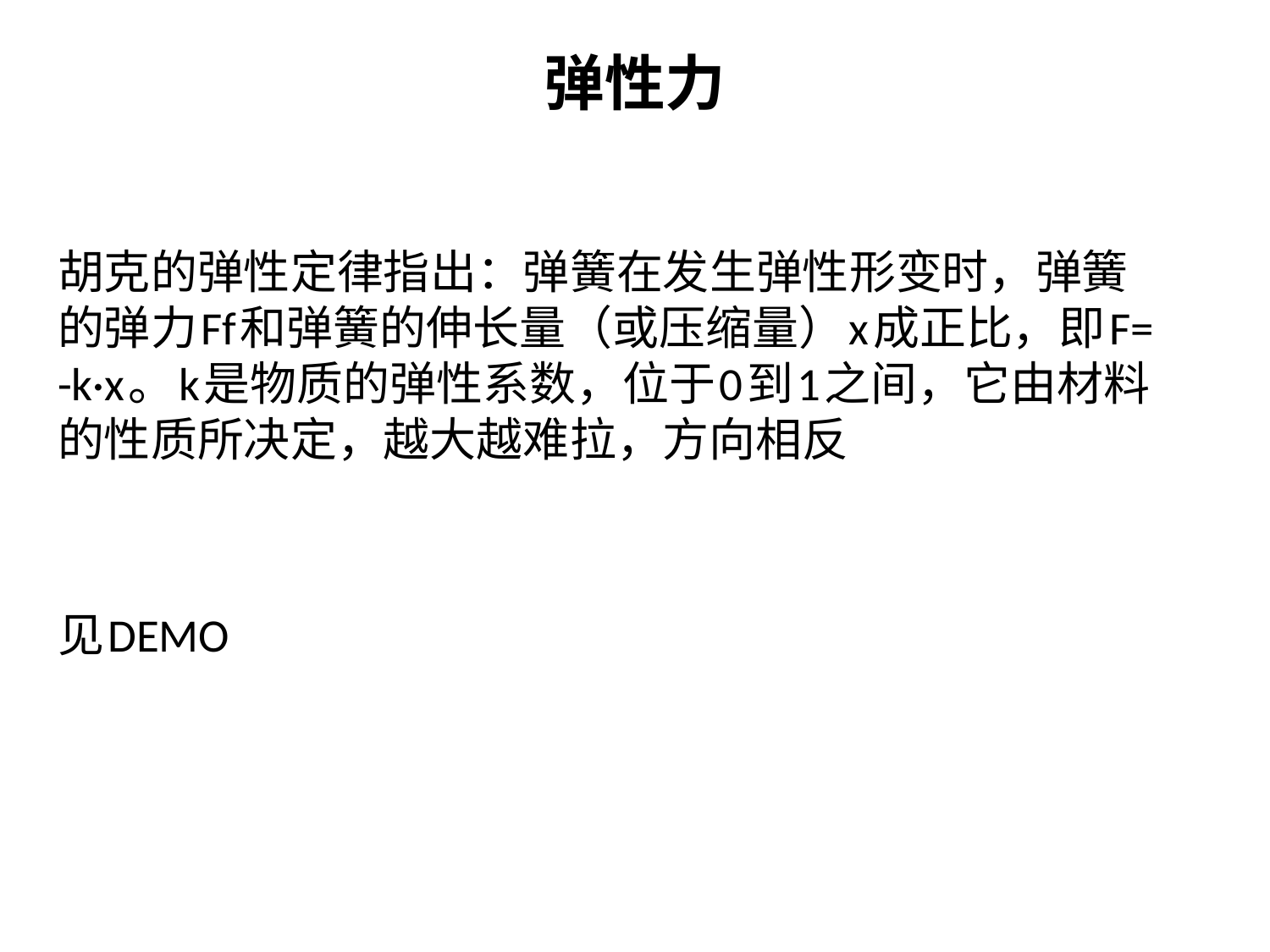

# 弹性力
胡克的弹性定律指出：弹簧在发生弹性形变时，弹簧的弹力Ff和弹簧的伸长量（或压缩量）x成正比，即F= -k·x。k是物质的弹性系数，位于0到1之间，它由材料的性质所决定，越大越难拉，方向相反

见DEMO